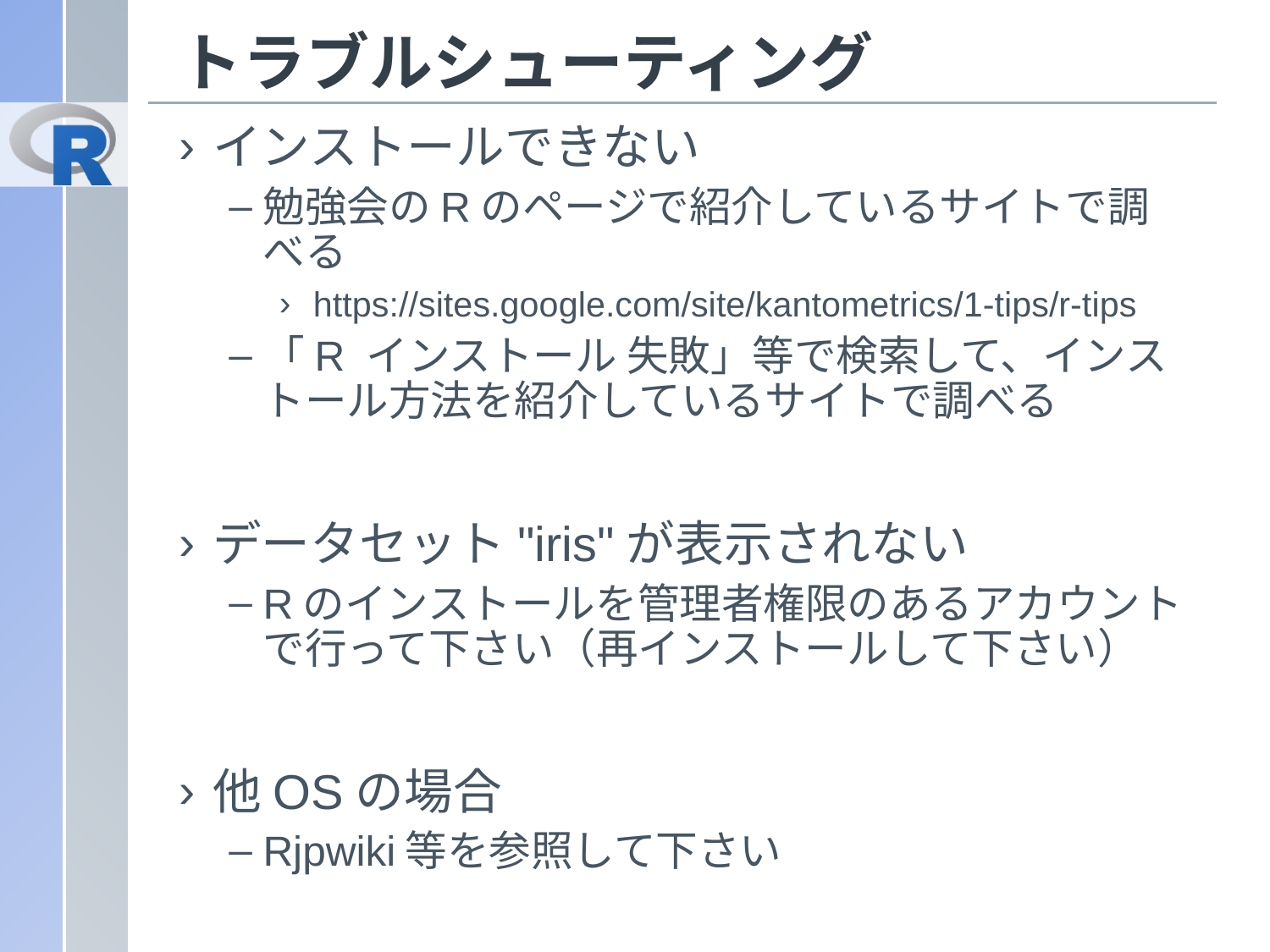

# トラブルシューティング
インストールできない
勉強会のRのページで紹介しているサイトで調べる
https://sites.google.com/site/kantometrics/1-tips/r-tips
「R インストール 失敗」等で検索して、インストール方法を紹介しているサイトで調べる

データセット"iris"が表示されない
Rのインストールを管理者権限のあるアカウントで行って下さい（再インストールして下さい）

他OSの場合
Rjpwiki等を参照して下さい